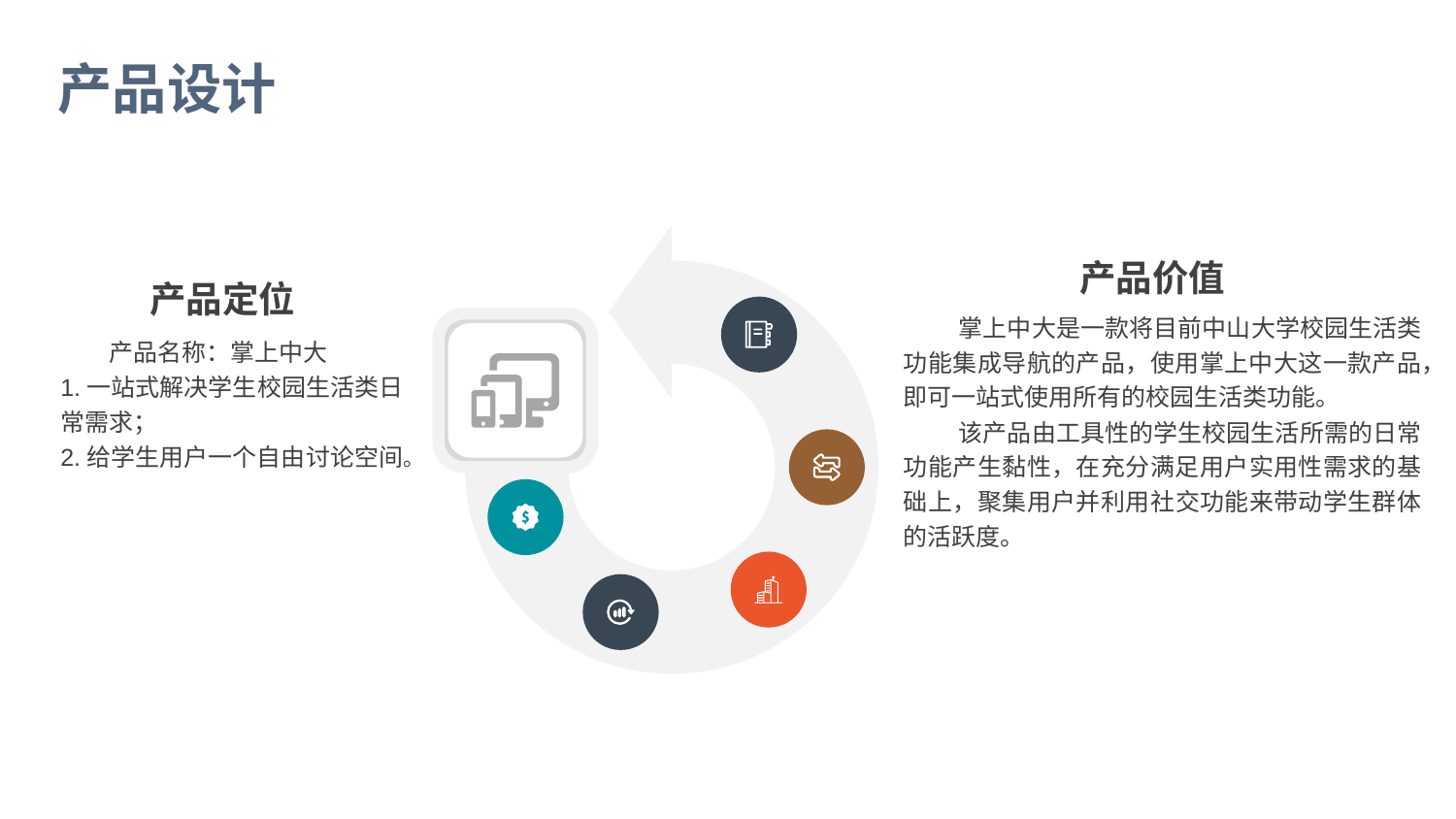

产品设计

产品价值
         掌上中大是一款将目前中山大学校园生活类功能集成导航的产品，使用掌上中大这一款产品，即可一站式使用所有的校园生活类功能。
         该产品由工具性的学生校园生活所需的日常功能产生黏性，在充分满足用户实用性需求的基础上，聚集用户并利用社交功能来带动学生群体的活跃度。
产品定位
        产品名称：掌上中大
1.一站式解决学生校园生活类日常需求；
2.给学生用户一个自由讨论空间。